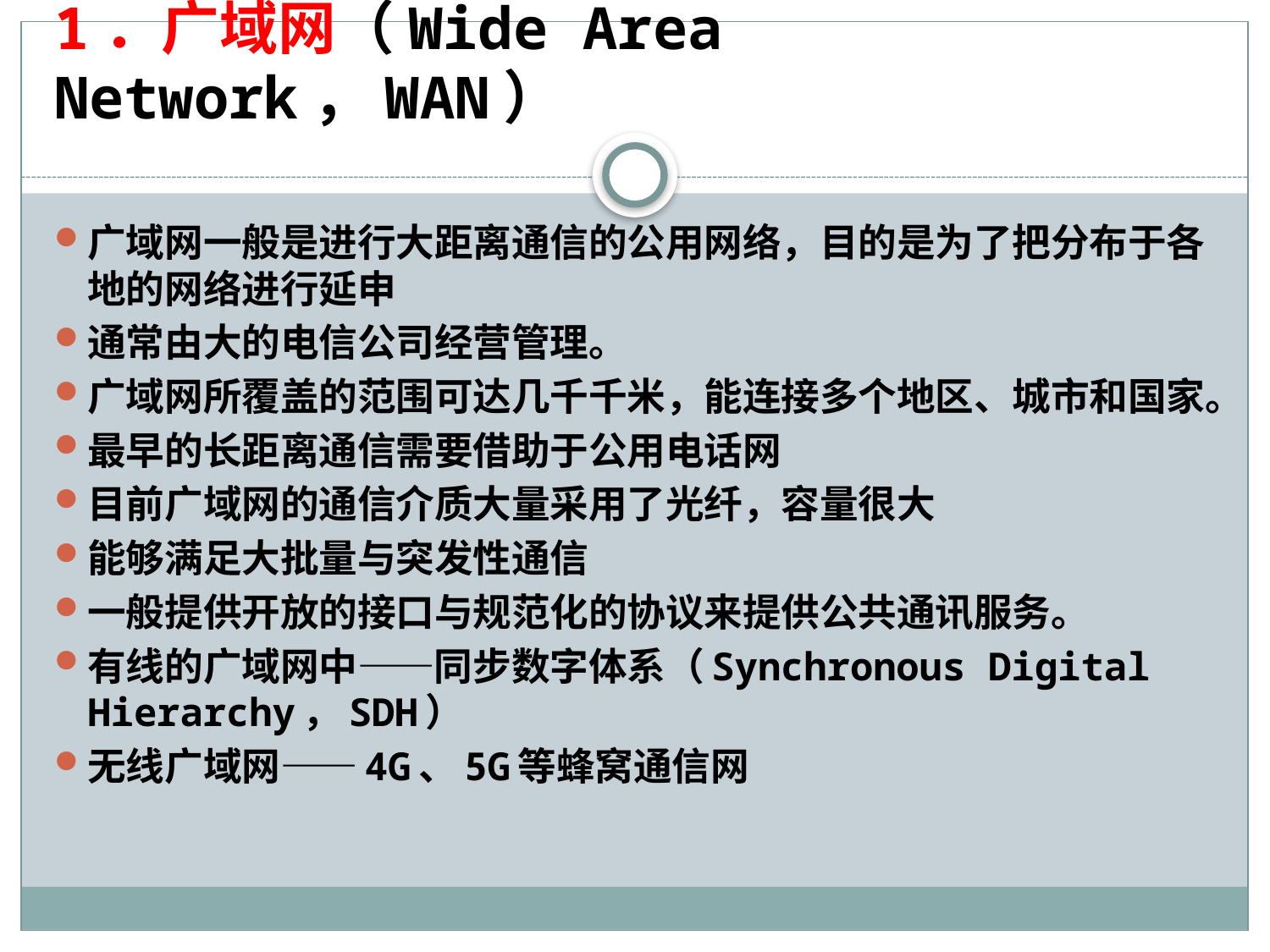

# 1．广域网（Wide Area Network，WAN）
广域网一般是进行大距离通信的公用网络，目的是为了把分布于各地的网络进行延申
通常由大的电信公司经营管理。
广域网所覆盖的范围可达几千千米，能连接多个地区、城市和国家。
最早的长距离通信需要借助于公用电话网
目前广域网的通信介质大量采用了光纤，容量很大
能够满足大批量与突发性通信
一般提供开放的接口与规范化的协议来提供公共通讯服务。
有线的广域网中——同步数字体系（Synchronous Digital Hierarchy，SDH）
无线广域网——4G、5G等蜂窝通信网